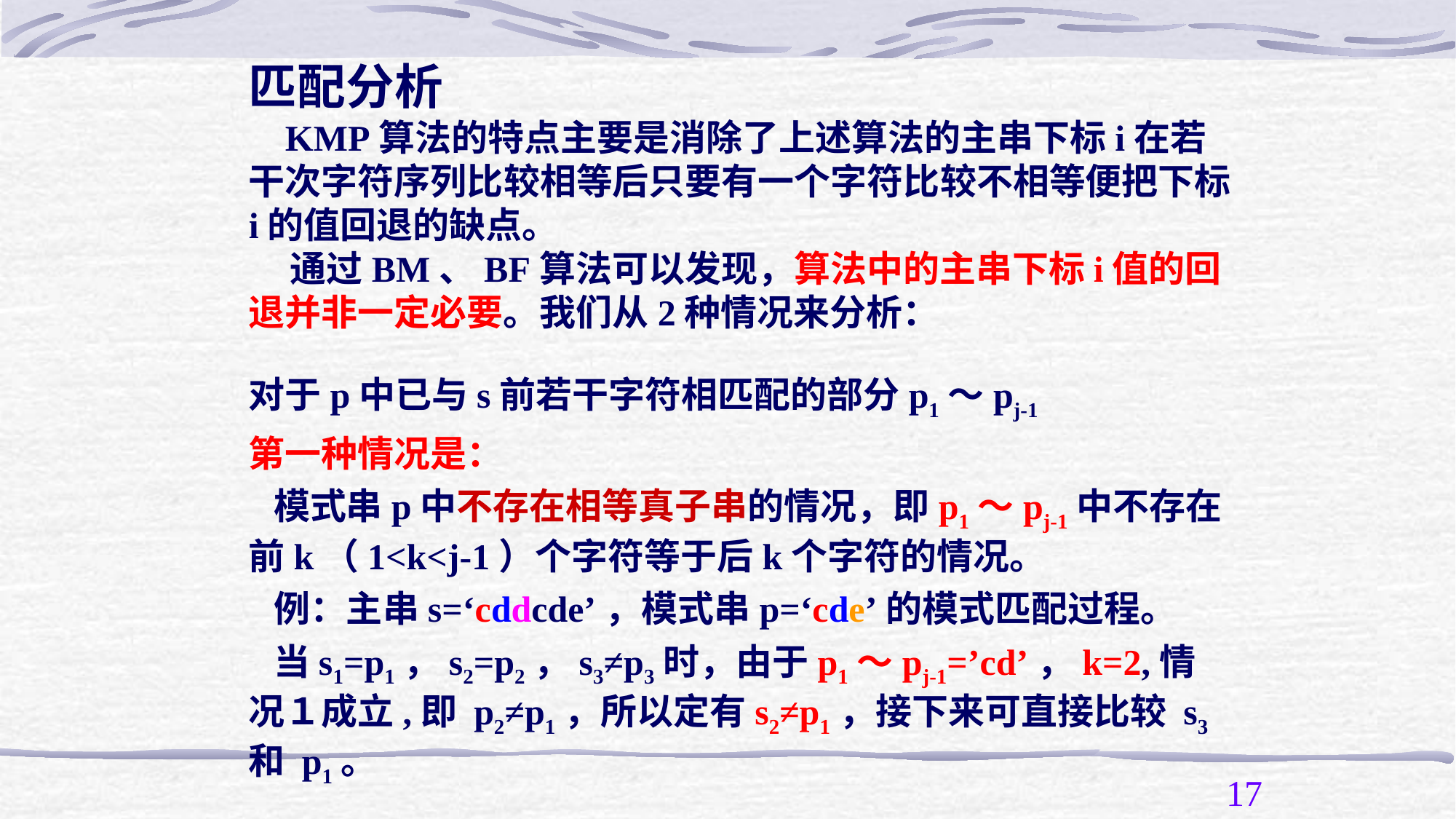

# 匹配分析
    KMP算法的特点主要是消除了上述算法的主串下标i在若干次字符序列比较相等后只要有一个字符比较不相等便把下标i的值回退的缺点。
    通过BM、BF算法可以发现，算法中的主串下标i值的回退并非一定必要。我们从2种情况来分析：
对于p中已与s前若干字符相匹配的部分p1～pj-1
第一种情况是：
  模式串p中不存在相等真子串的情况，即p1～pj-1中不存在前k（1<k<j-1）个字符等于后k个字符的情况。
  例：主串s=‘cddcde’，模式串p=‘cde’的模式匹配过程。
  当s1=p1，s2=p2，s3≠p3时，由于p1～pj-1=’cd’，k=2,情况１成立,即 p2≠p1，所以定有s2≠p1，接下来可直接比较 s3 和 p1。
17